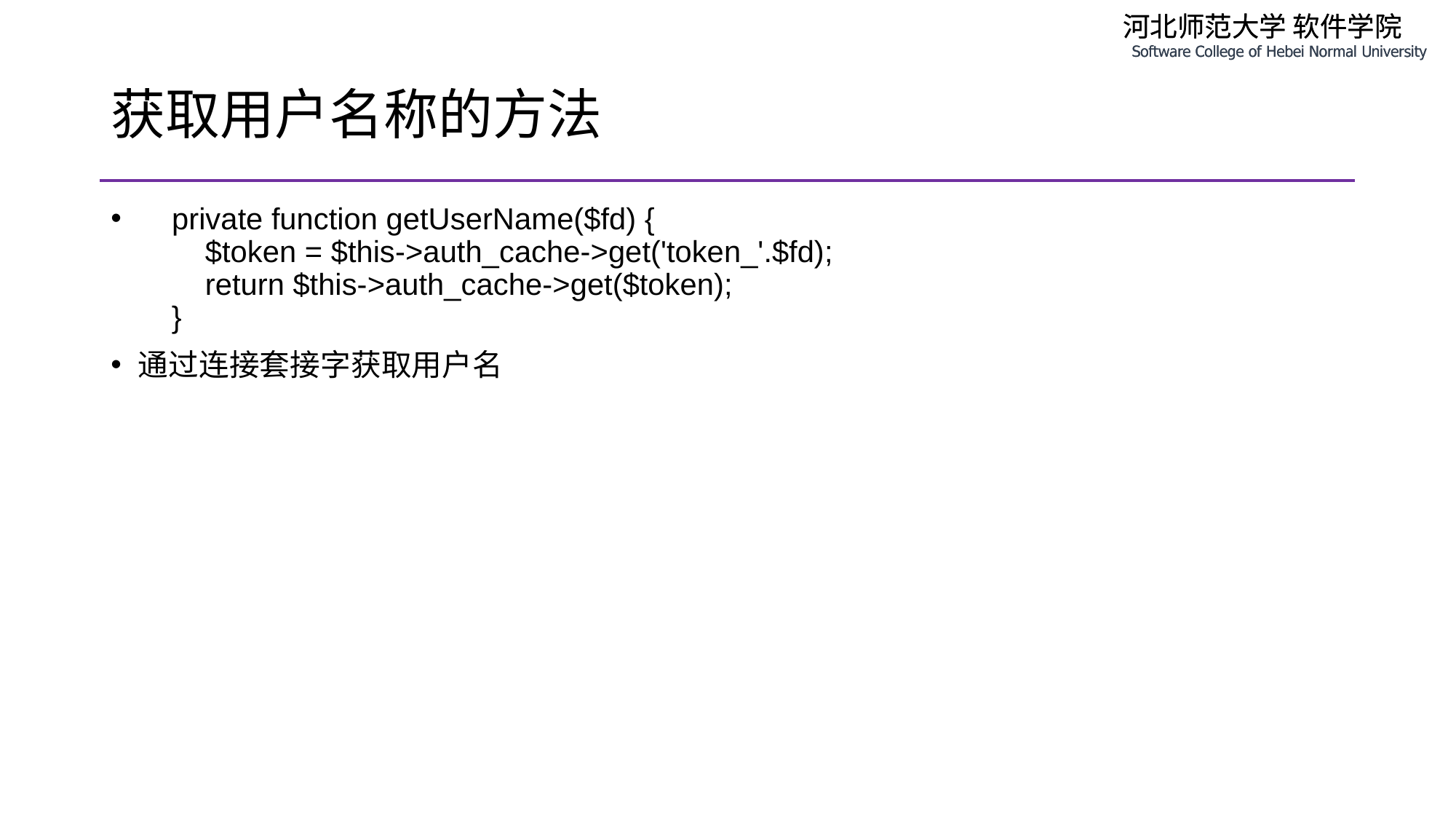

# 获取用户名称的方法
    private function getUserName($fd) {
        $token = $this->auth_cache->get('token_'.$fd);
        return $this->auth_cache->get($token);
    }
通过连接套接字获取用户名